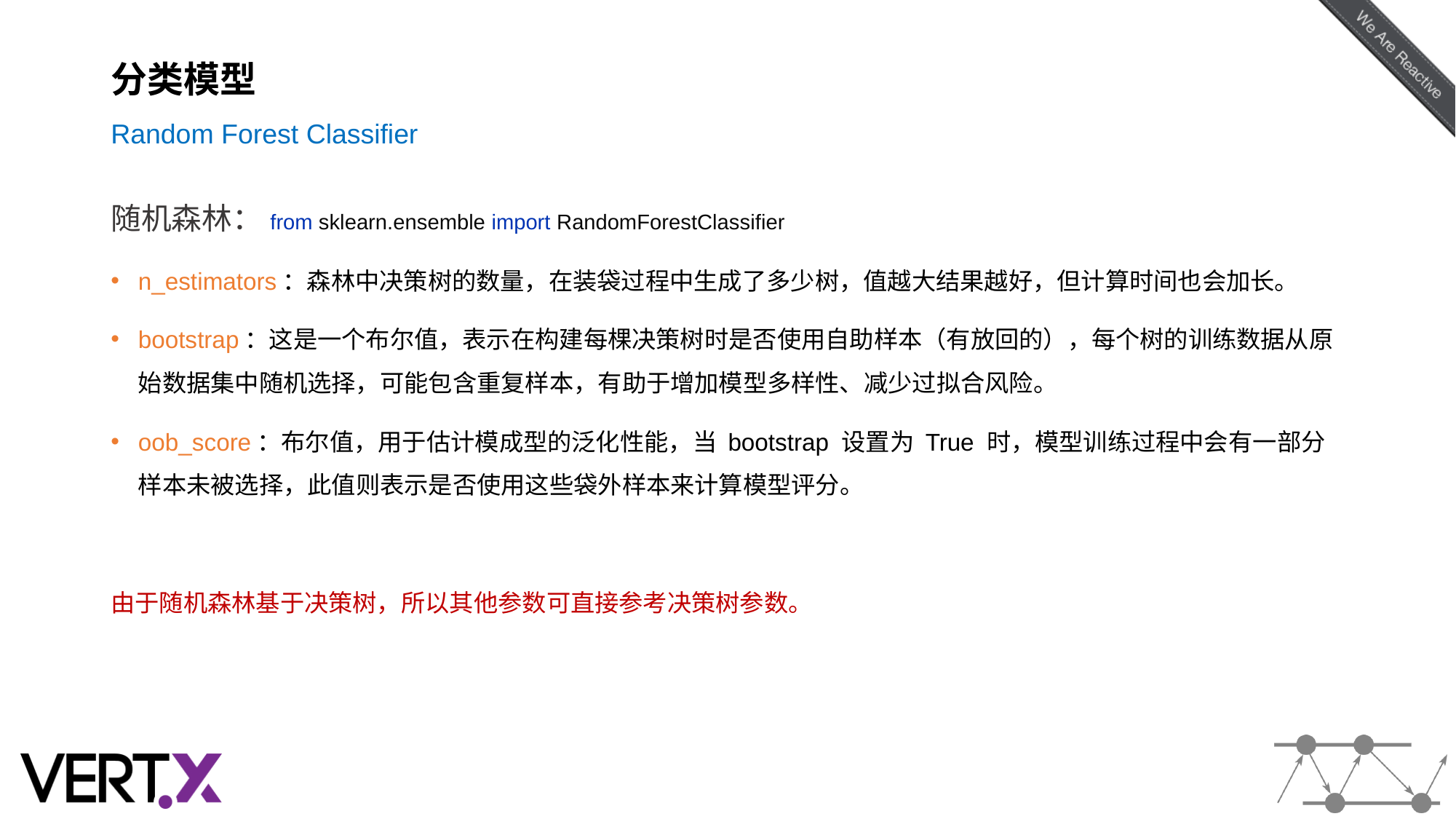

# 分类模型 Random Forest Classifier
随机森林： from sklearn.ensemble import RandomForestClassifier
n_estimators：森林中决策树的数量，在装袋过程中生成了多少树，值越大结果越好，但计算时间也会加长。
bootstrap：这是一个布尔值，表示在构建每棵决策树时是否使用自助样本（有放回的），每个树的训练数据从原始数据集中随机选择，可能包含重复样本，有助于增加模型多样性、减少过拟合风险。
oob_score：布尔值，用于估计模成型的泛化性能，当 bootstrap 设置为 True 时，模型训练过程中会有一部分样本未被选择，此值则表示是否使用这些袋外样本来计算模型评分。

由于随机森林基于决策树，所以其他参数可直接参考决策树参数。